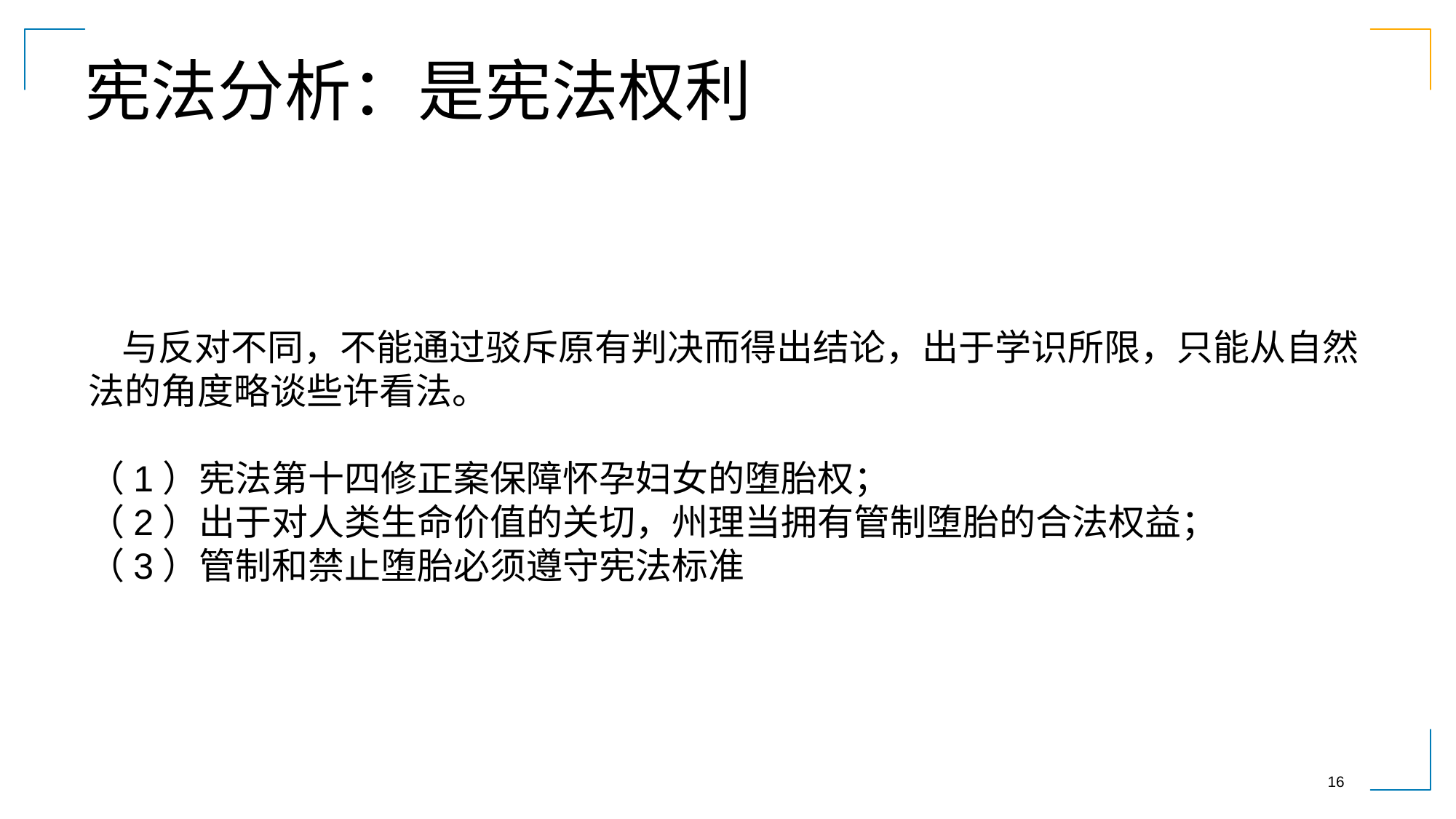

宪法分析：是宪法权利
   与反对不同，不能通过驳斥原有判决而得出结论，出于学识所限，只能从自然法的角度略谈些许看法。

（1）宪法第十四修正案保障怀孕妇女的堕胎权；
（2）出于对人类生命价值的关切，州理当拥有管制堕胎的合法权益；
（3）管制和禁止堕胎必须遵守宪法标准

16